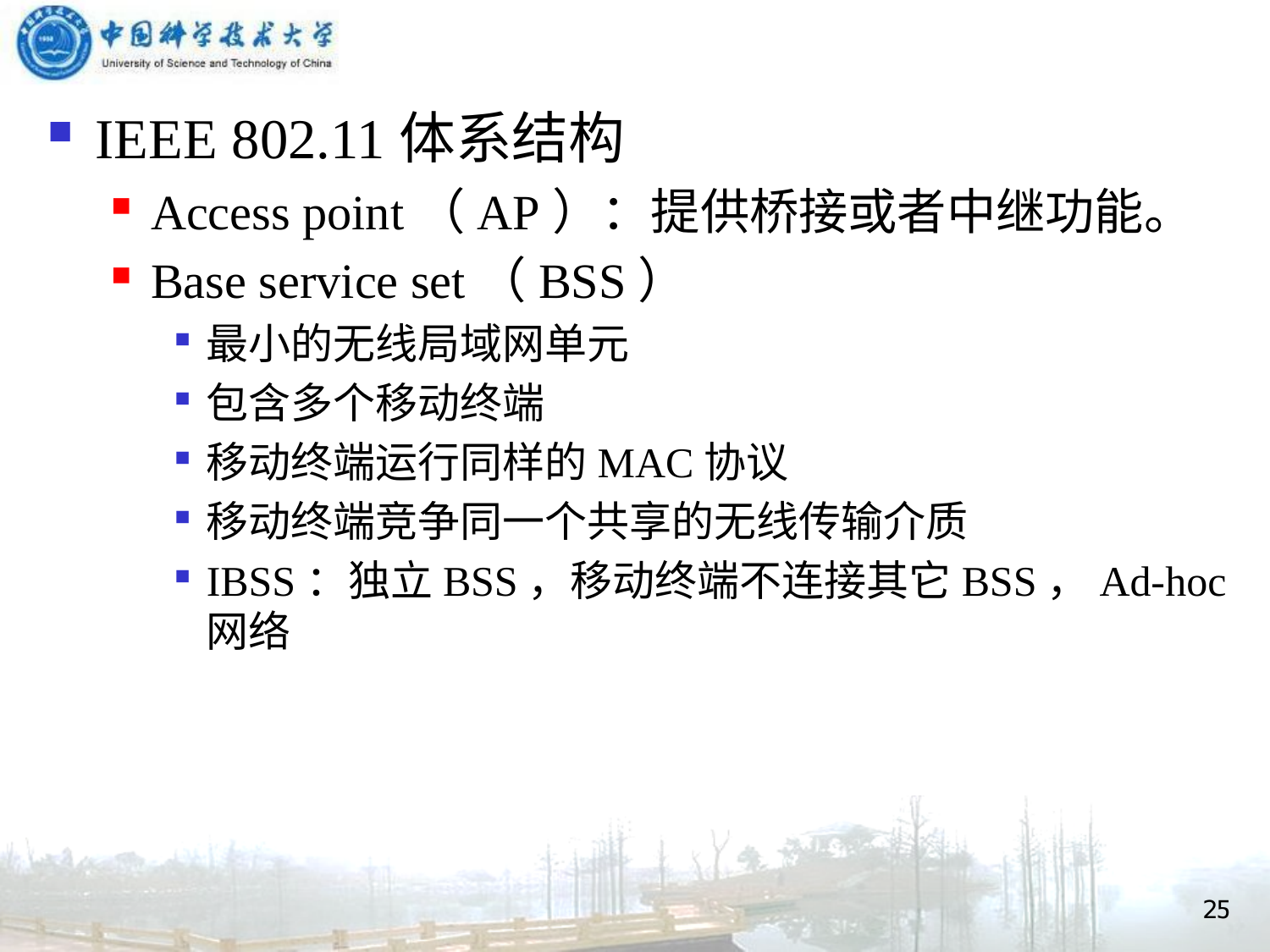

IEEE 802.11体系结构
Access point（AP）：提供桥接或者中继功能。
Base service set（BSS）
最小的无线局域网单元
包含多个移动终端
移动终端运行同样的MAC协议
移动终端竞争同一个共享的无线传输介质
IBSS：独立BSS，移动终端不连接其它BSS，Ad-hoc网络
25